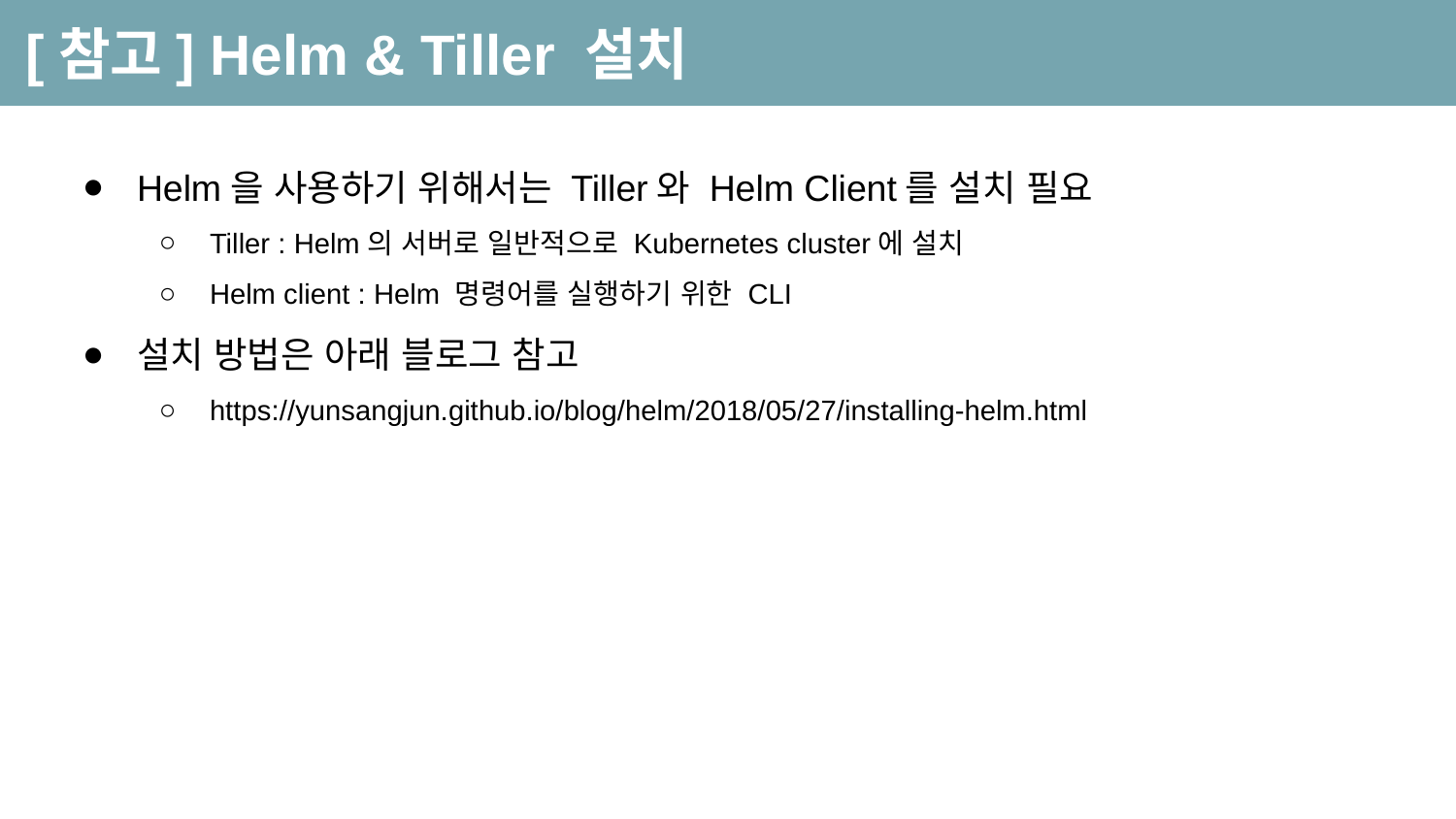

[참고] Helm & Tiller 설치
Helm을 사용하기 위해서는 Tiller와 Helm Client를 설치 필요
Tiller : Helm의 서버로 일반적으로 Kubernetes cluster에 설치
Helm client : Helm 명령어를 실행하기 위한 CLI
설치 방법은 아래 블로그 참고
https://yunsangjun.github.io/blog/helm/2018/05/27/installing-helm.html